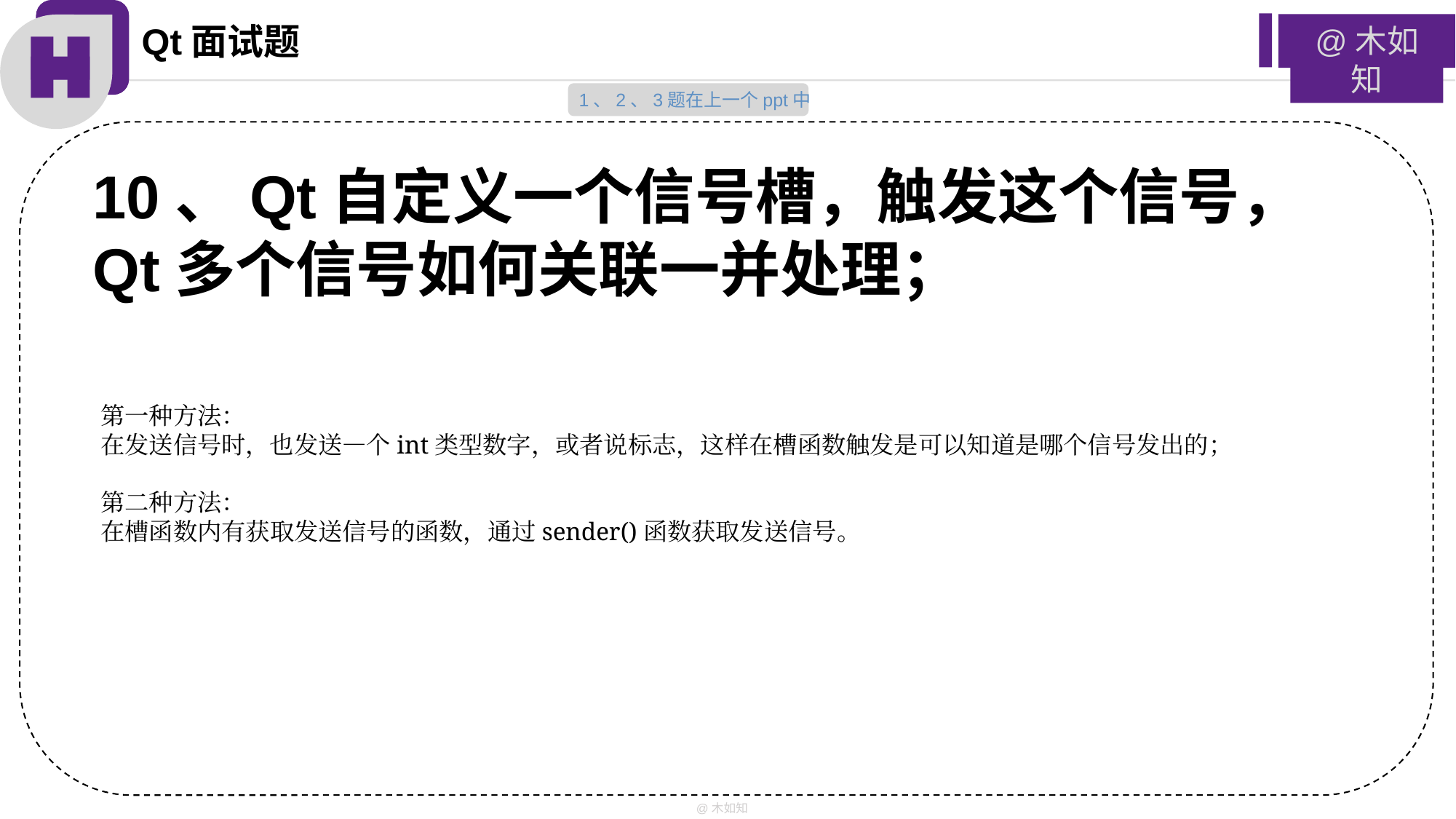

Qt面试题

@木如知
1、2、3题在上一个ppt中

10、Qt自定义一个信号槽，触发这个信号，
Qt多个信号如何关联一并处理；
第一种方法：
在发送信号时，也发送—个int类型数字，或者说标志，这样在槽函数触发是可以知道是哪个信号发出的；

第二种方法：
在槽函数内有获取发送信号的函数，通过sender()函数获取发送信号。
@木如知